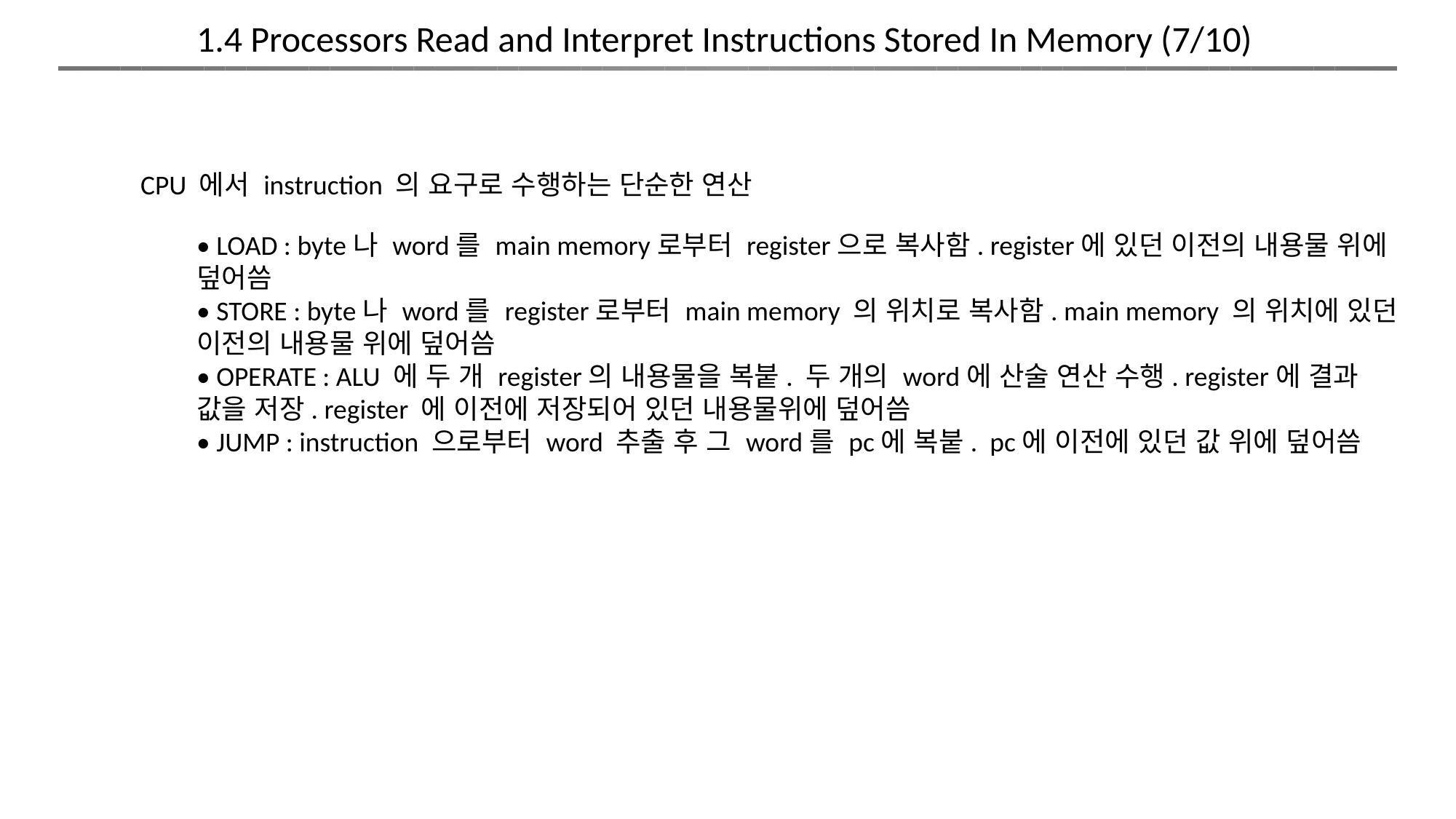

1.4 Processors Read and Interpret Instructions Stored In Memory (7/10)

CPU 에서 instruction 의 요구로 수행하는 단순한 연산
• LOAD : byte나 word를 main memory로부터 register으로 복사함. register에 있던 이전의 내용물 위에 덮어씀
• STORE : byte나 word를 register로부터 main memory 의 위치로 복사함. main memory 의 위치에 있던 이전의 내용물 위에 덮어씀
• OPERATE : ALU 에 두 개 register의 내용물을 복붙. 두 개의 word에 산술 연산 수행. register에 결과 값을 저장. register 에 이전에 저장되어 있던 내용물위에 덮어씀
• JUMP : instruction 으로부터 word 추출 후 그 word를 pc에 복붙.  pc에 이전에 있던 값 위에 덮어씀